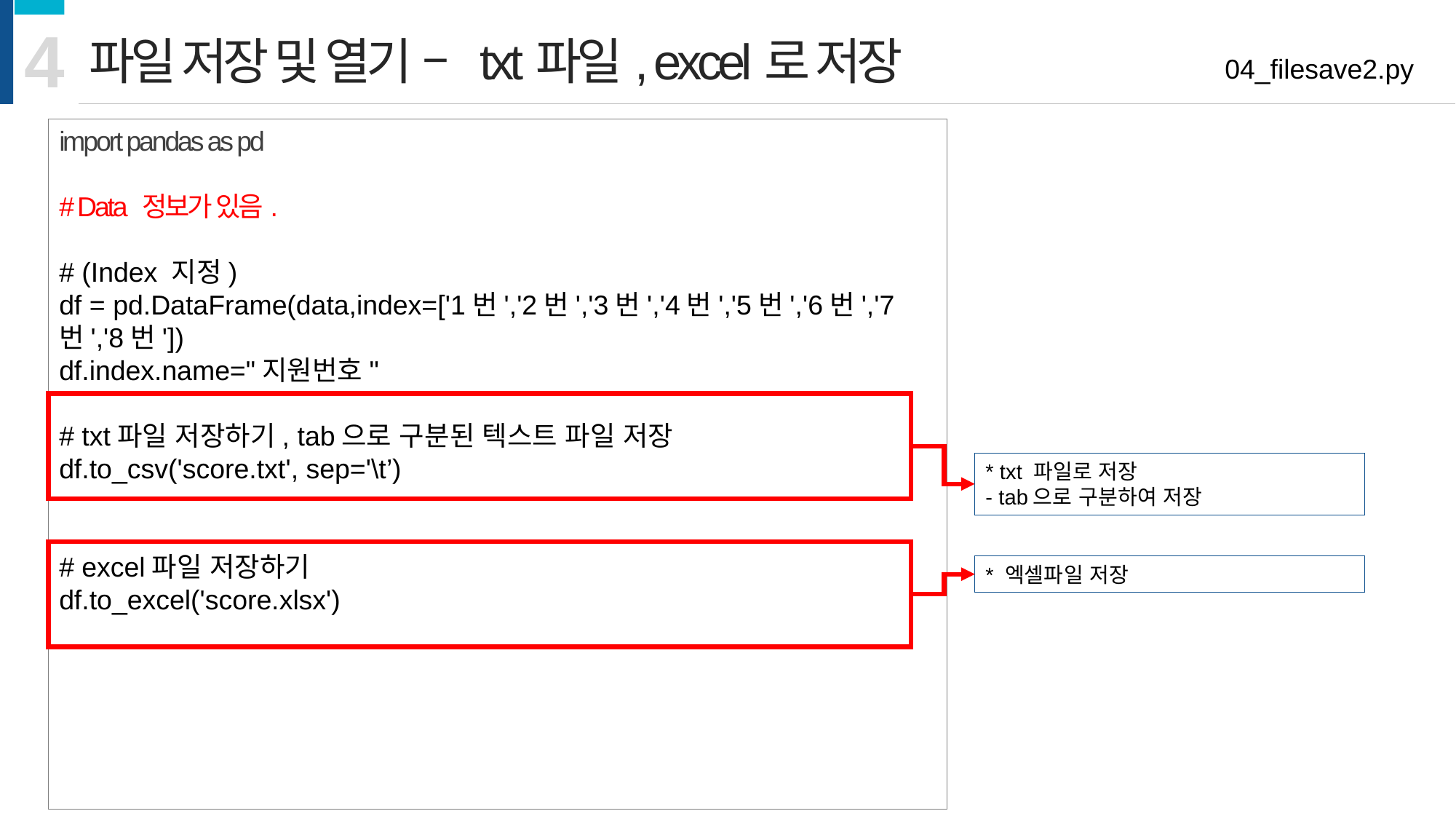

4
파일 저장 및 열기 –  txt파일, excel로 저장
04_filesave2.py
import pandas as pd

# Data 정보가 있음.

# (Index 지정)
df = pd.DataFrame(data,index=['1번','2번','3번','4번','5번','6번','7번','8번'])
df.index.name="지원번호"

# txt파일 저장하기, tab으로 구분된 텍스트 파일 저장
df.to_csv('score.txt', sep='\t’)

# excel파일 저장하기
df.to_excel('score.xlsx')

* txt 파일로 저장
- tab으로 구분하여 저장

* 엑셀파일 저장